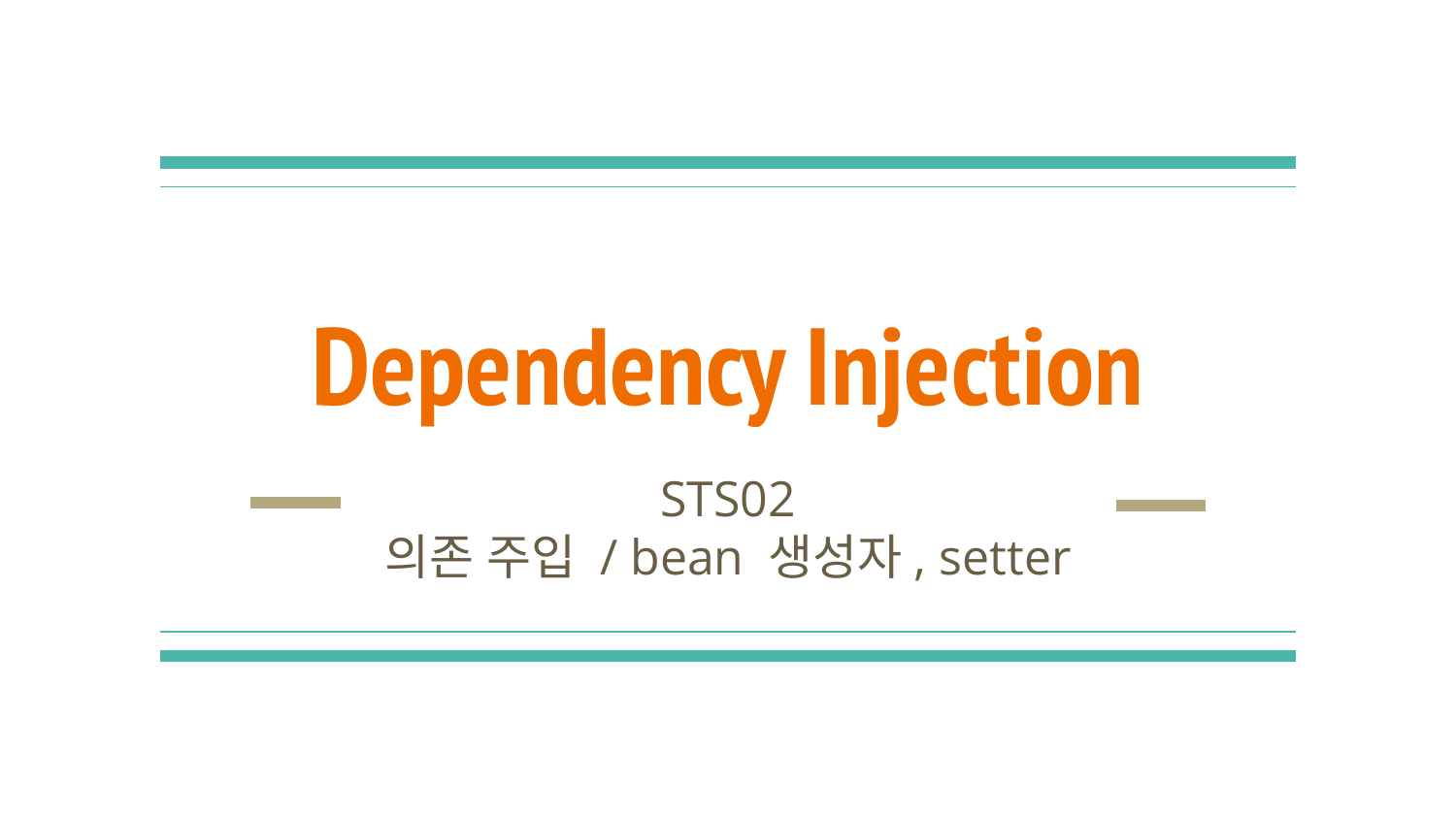

# Dependency Injection
STS02
의존 주입 / bean 생성자, setter